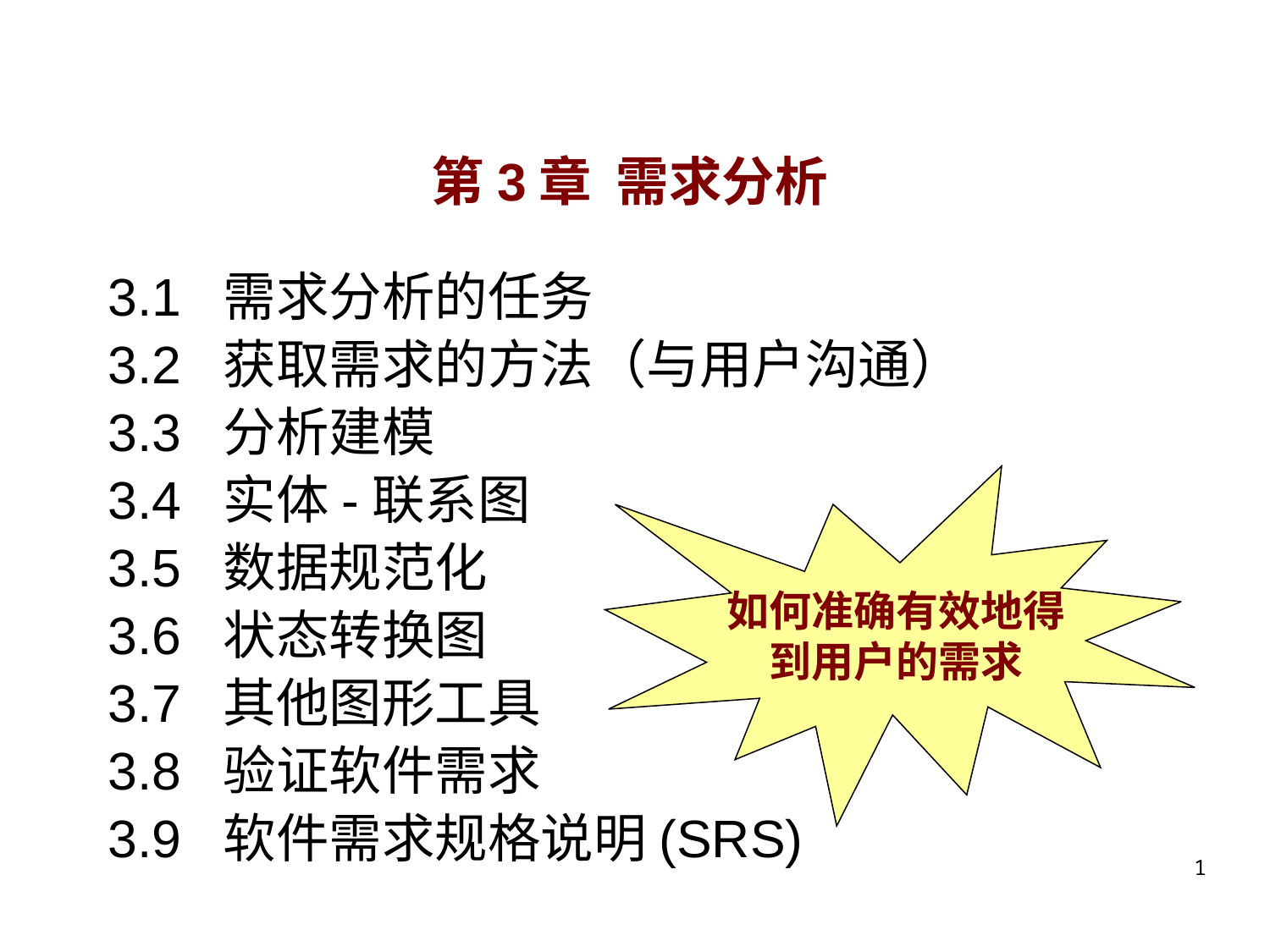

第3章  需求分析
3.1  需求分析的任务
3.2  获取需求的方法（与用户沟通）
3.3  分析建模
3.4  实体-联系图
3.5  数据规范化
3.6  状态转换图
3.7  其他图形工具
3.8  验证软件需求
3.9  软件需求规格说明(SRS)
如何准确有效地得
到用户的需求
1